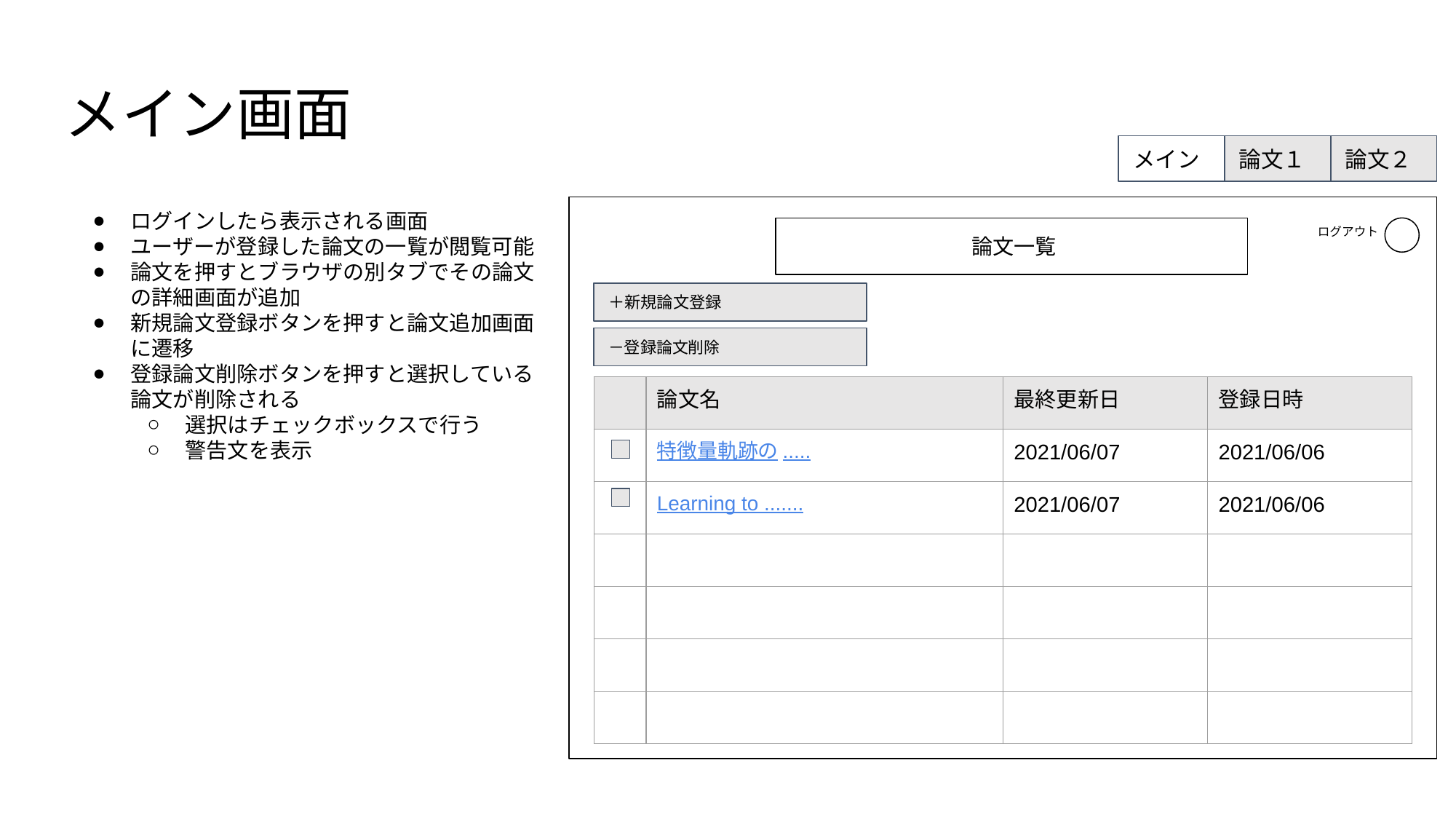

# メイン画面
メイン
論文１
論文２
ログインしたら表示される画面
ユーザーが登録した論文の一覧が閲覧可能
論文を押すとブラウザの別タブでその論文の詳細画面が追加
新規論文登録ボタンを押すと論文追加画面に遷移
登録論文削除ボタンを押すと選択している論文が削除される
選択はチェックボックスで行う
警告文を表示

ログアウト
　論文一覧

＋新規論文登録
－登録論文削除
|  | 論文名 | 最終更新日 | 登録日時 |
| --- | --- | --- | --- |
|  | 特徴量軌跡の..... | 2021/06/07 | 2021/06/06 |
|  | Learning to ....... | 2021/06/07 | 2021/06/06 |
|  |  |  |  |
|  |  |  |  |
|  |  |  |  |
|  |  |  |  |